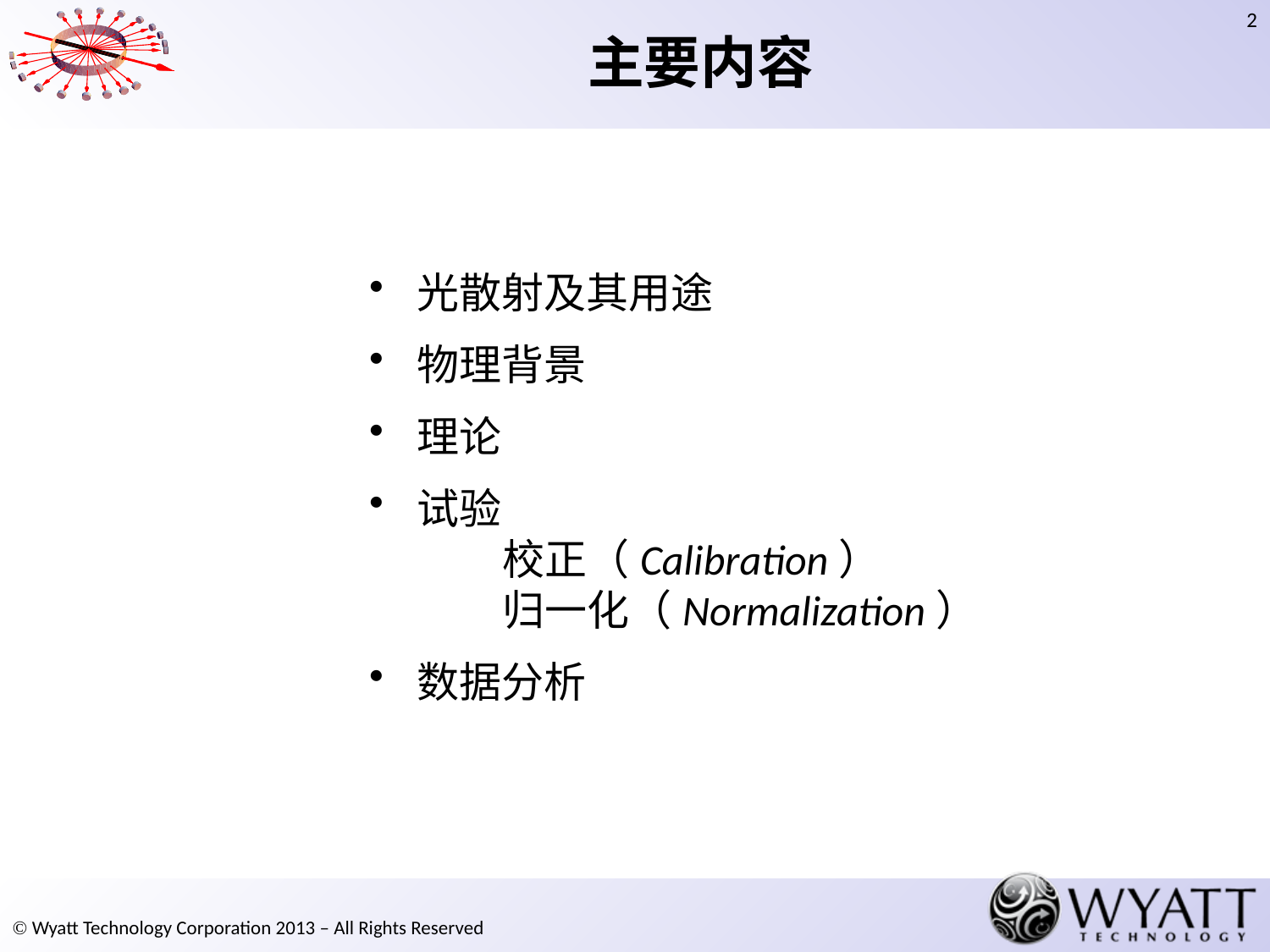

# 主要内容
光散射及其用途
物理背景
理论
试验
         校正（Calibration）
         归一化（Normalization）
数据分析